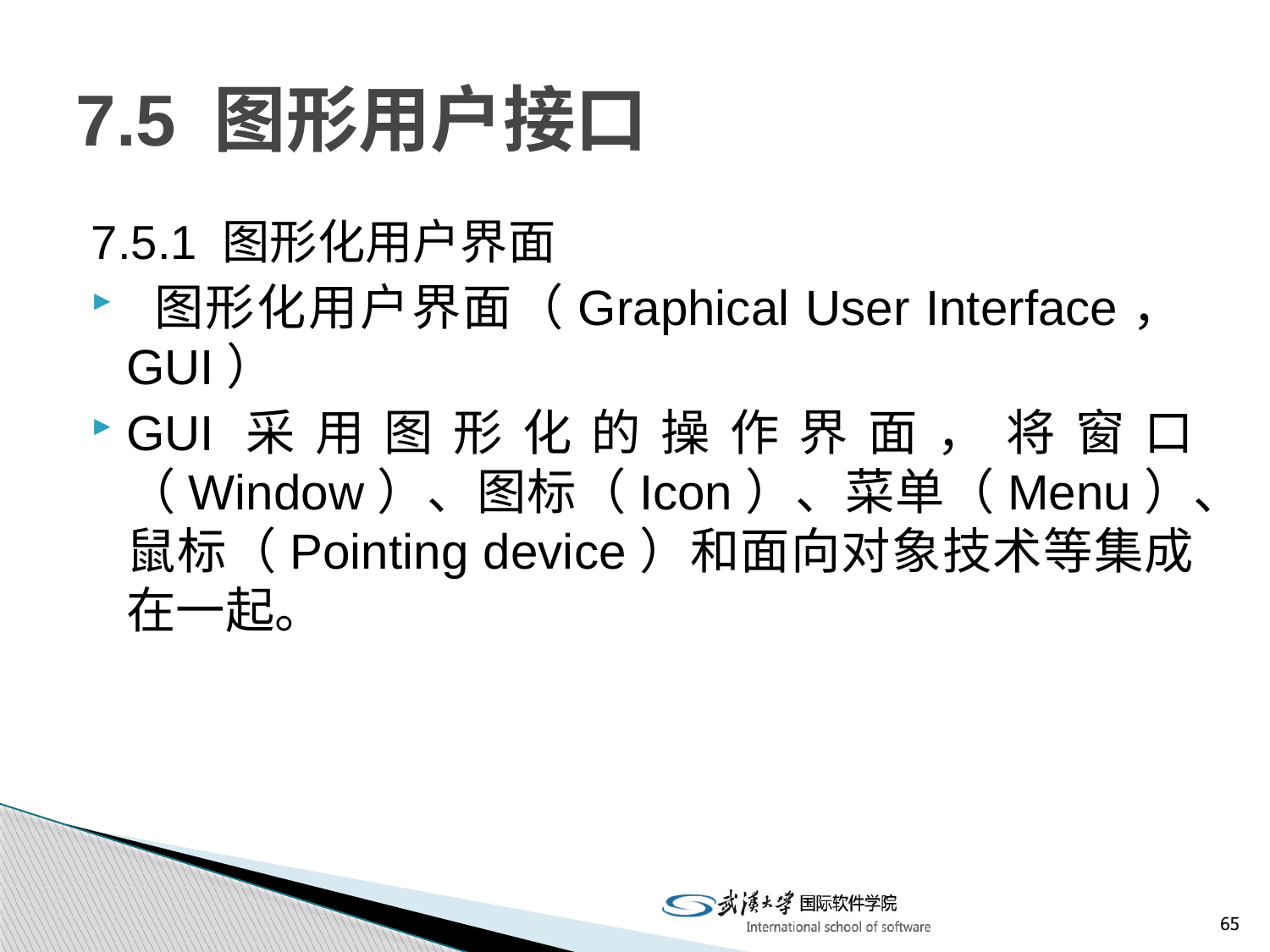

# 7.5 图形用户接口
7.5.1 图形化用户界面
 图形化用户界面（Graphical User Interface，GUI）
GUI采用图形化的操作界面，将窗口（Window）、图标（Icon）、菜单（Menu）、鼠标（Pointing device）和面向对象技术等集成在一起。

65